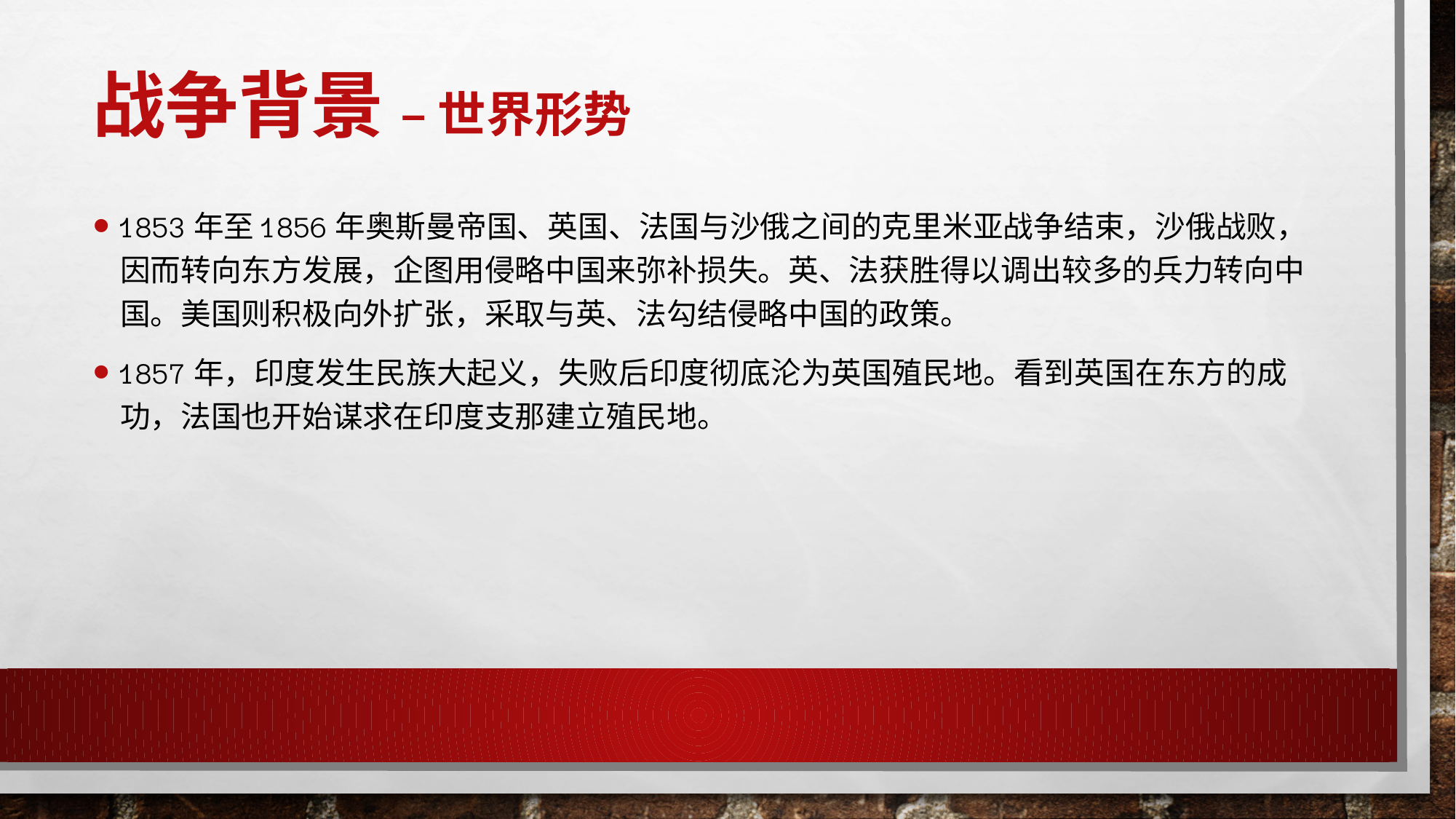

# 战争背景 – 世界形势
1853年至1856年奥斯曼帝国、英国、法国与沙俄之间的克里米亚战争结束，沙俄战败，因而转向东方发展，企图用侵略中国来弥补损失。英、法获胜得以调出较多的兵力转向中国。美国则积极向外扩张，采取与英、法勾结侵略中国的政策。
1857年，印度发生民族大起义，失败后印度彻底沦为英国殖民地。看到英国在东方的成功，法国也开始谋求在印度支那建立殖民地。